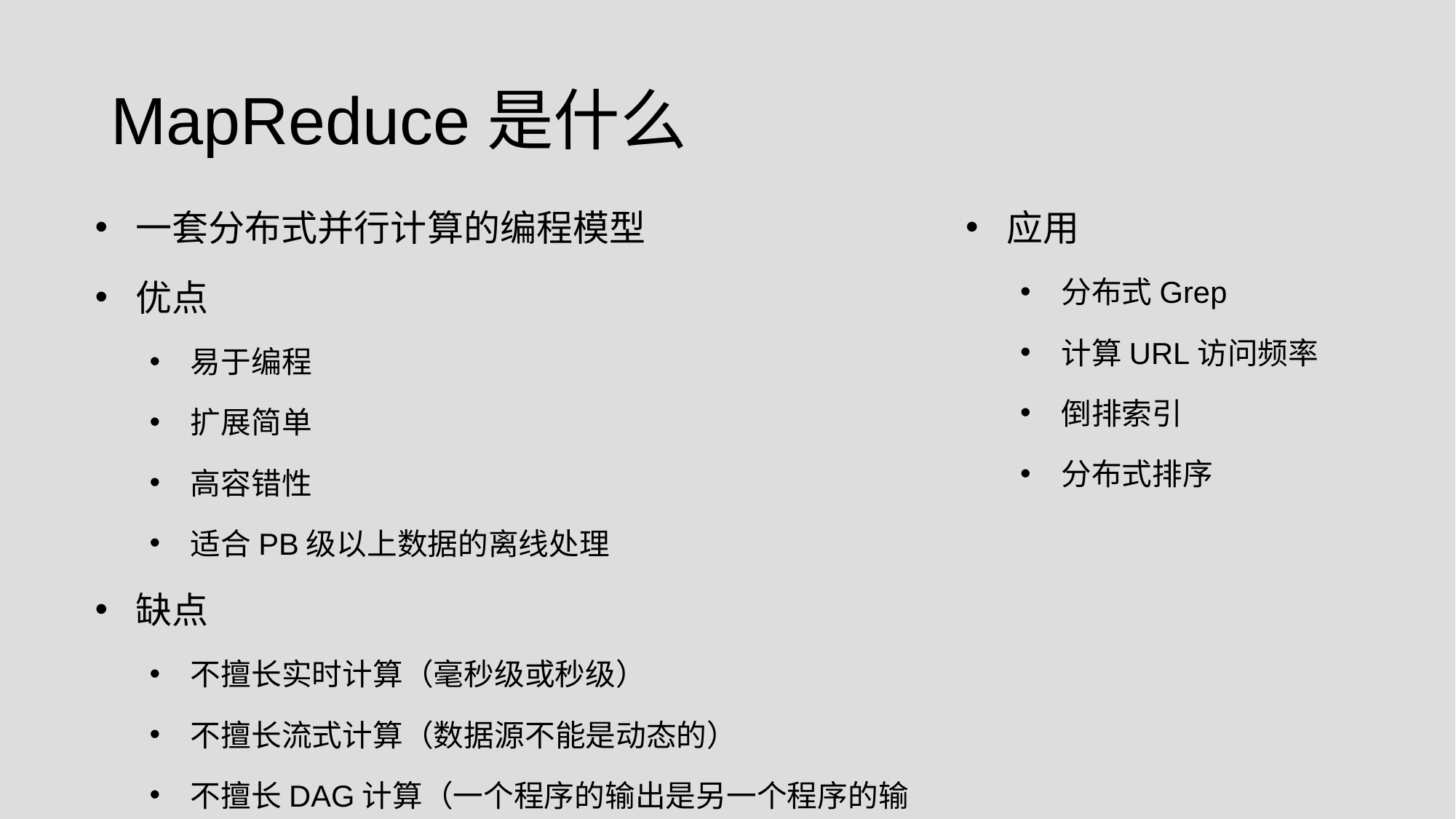

# MapReduce是什么
一套分布式并行计算的编程模型
优点
易于编程
扩展简单
高容错性
适合PB级以上数据的离线处理
缺点
不擅长实时计算（毫秒级或秒级）
不擅长流式计算（数据源不能是动态的）
不擅长DAG计算（一个程序的输出是另一个程序的输入）
应用
分布式Grep
计算URL访问频率
倒排索引
分布式排序